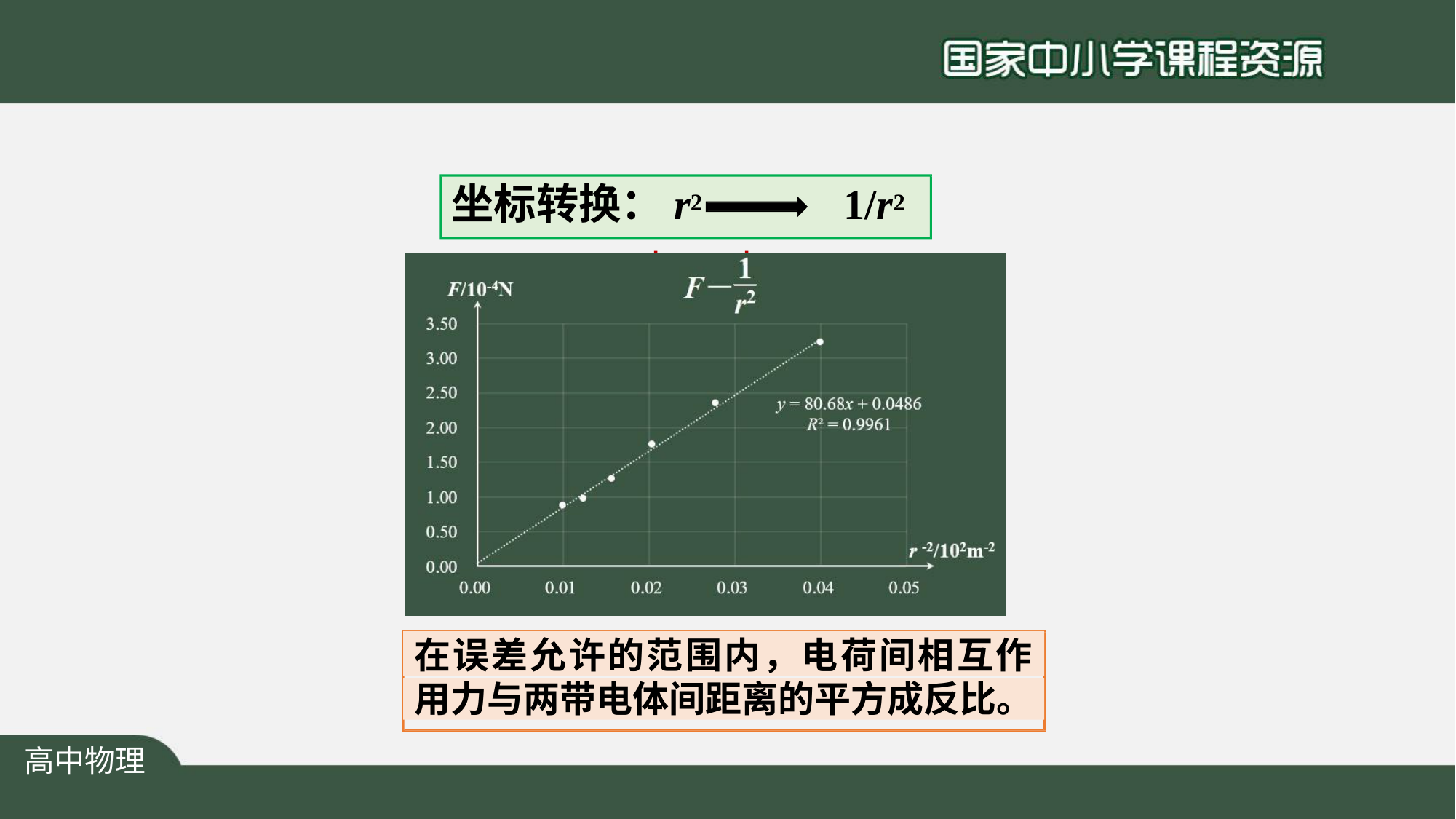

# 坐标转换：r2	1/r2

想一想？

在误差允许的范围内，电荷间相互作
用力与两带电体间距离的平方成反比。
高中物理